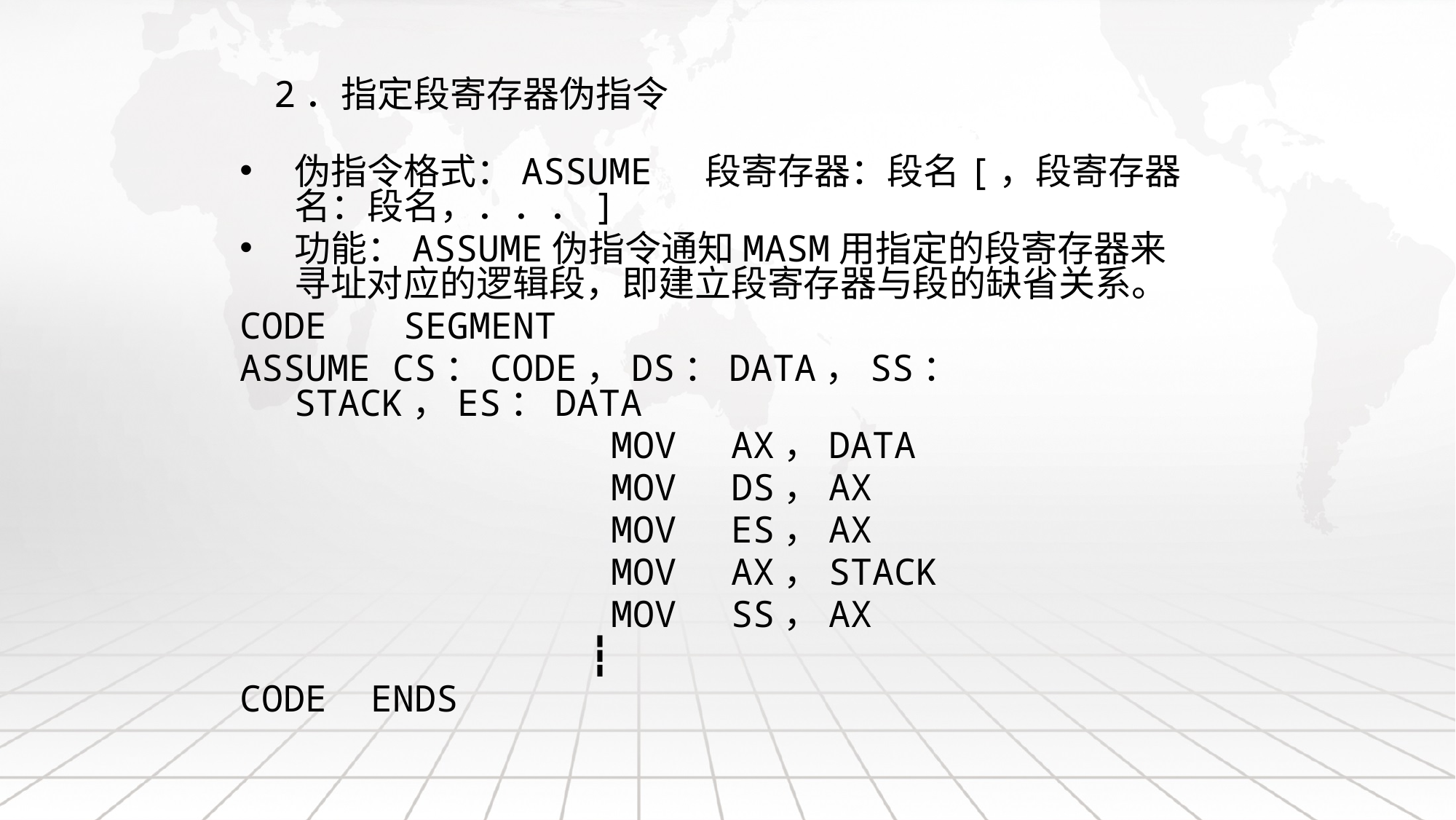

# 2．指定段寄存器伪指令
伪指令格式：ASSUME  段寄存器：段名[，段寄存器名：段名，．．．]
功能：ASSUME伪指令通知MASM用指定的段寄存器来寻址对应的逻辑段，即建立段寄存器与段的缺省关系。
CODE	SEGMENT
ASSUME CS：CODE，DS：DATA，SS：STACK，ES：DATA
                 MOV	AX，DATA
                 MOV	DS，AX
                 MOV	ES，AX
                 MOV	AX，STACK
                 MOV	SS，AX
                ┇
CODE  ENDS